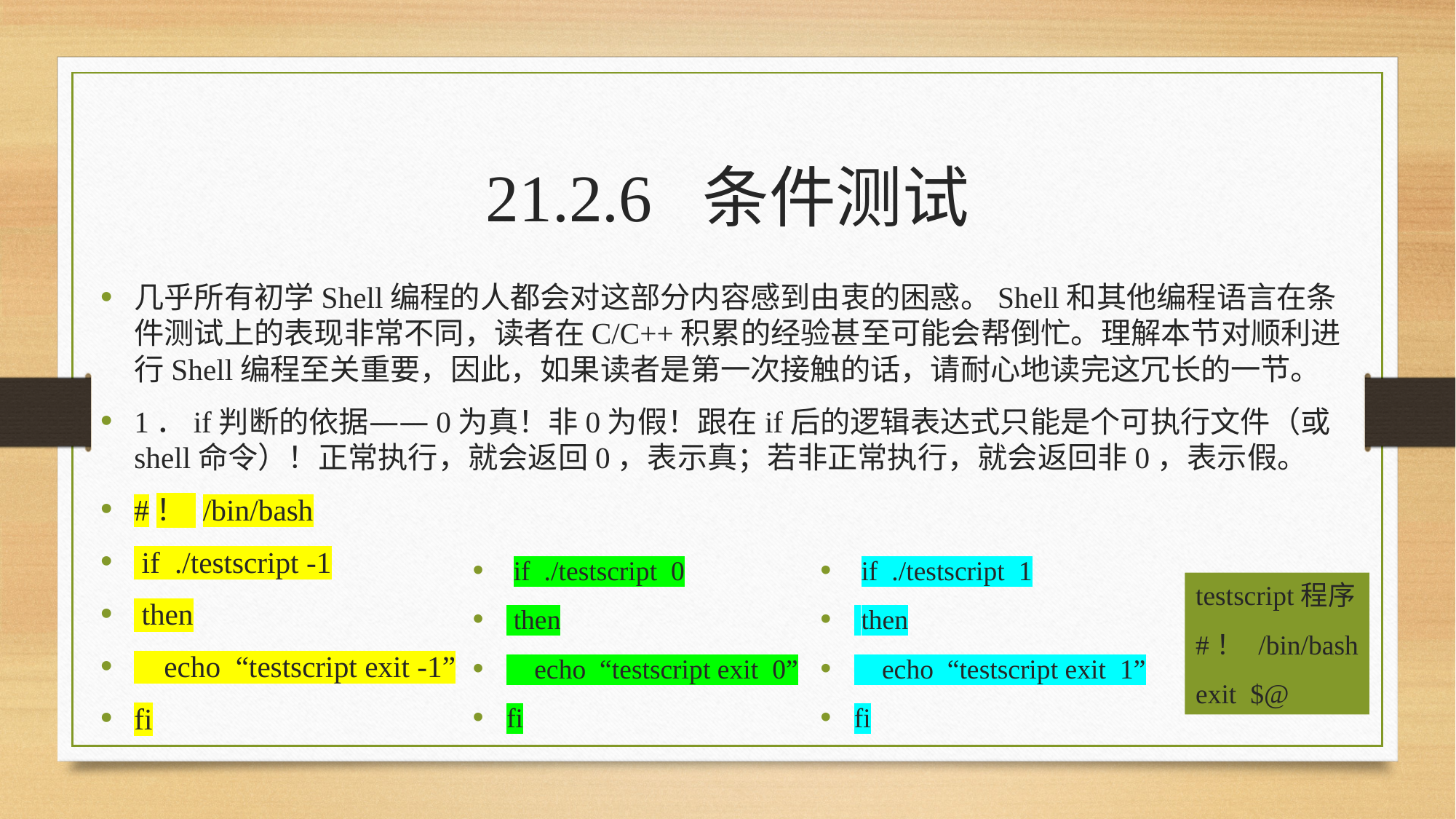

21.2.6  条件测试
几乎所有初学Shell编程的人都会对这部分内容感到由衷的困惑。Shell和其他编程语言在条件测试上的表现非常不同，读者在C/C++积累的经验甚至可能会帮倒忙。理解本节对顺利进行Shell编程至关重要，因此，如果读者是第一次接触的话，请耐心地读完这冗长的一节。
1．if判断的依据——0为真！非0为假！跟在if后的逻辑表达式只能是个可执行文件（或shell命令）！正常执行，就会返回0，表示真；若非正常执行，就会返回非0，表示假。
#！ /bin/bash
 if  ./testscript -1
 then
    echo  “testscript exit -1”
fi

 if  ./testscript  0
 then
    echo  “testscript exit  0”
fi
 if  ./testscript  1
 then
    echo  “testscript exit  1”
fi
testscript程序
#！ /bin/bash
exit  $@